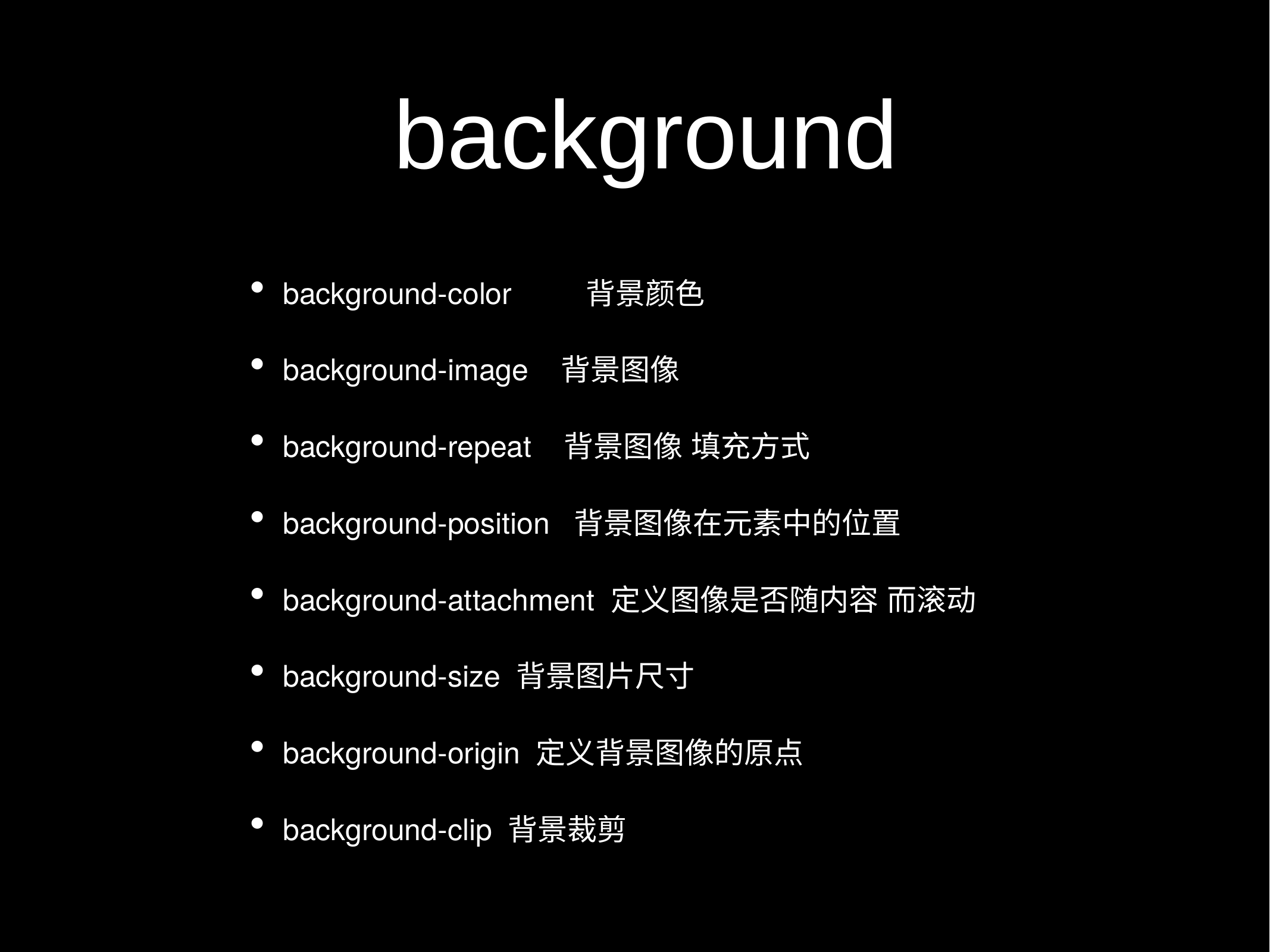

# background
background-color        背景颜色
background-image   背景图像
background-repeat   背景图像 填充方式
background-position  背景图像在元素中的位置
background-attachment 定义图像是否随内容 而滚动
background-size 背景图片尺寸
background-origin 定义背景图像的原点
background-clip 背景裁剪